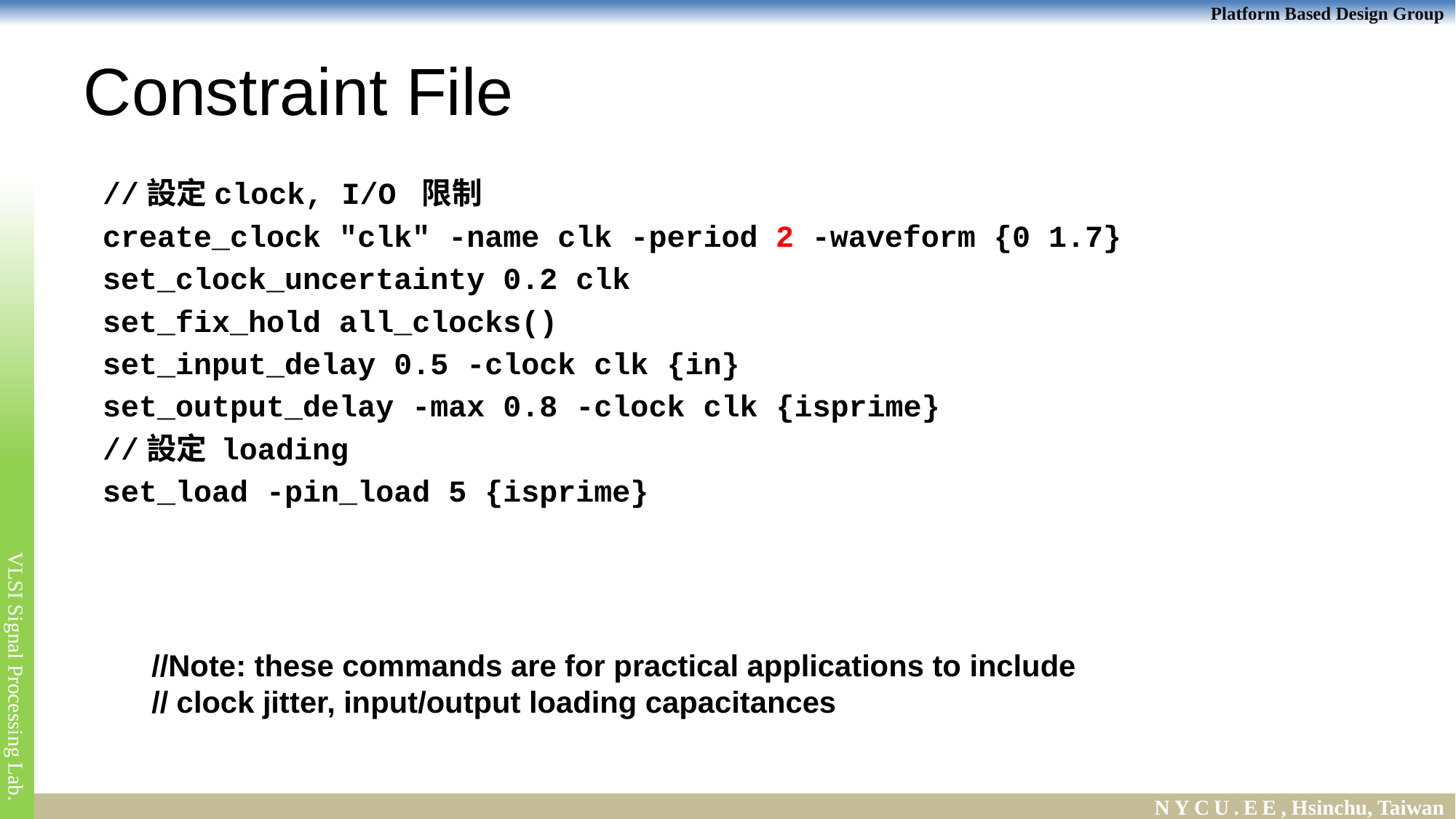

# Constraint File
//設定clock, I/O 限制
create_clock "clk" -name clk -period 2 -waveform {0 1.7}
set_clock_uncertainty 0.2 clk
set_fix_hold all_clocks()
set_input_delay 0.5 -clock clk {in}
set_output_delay -max 0.8 -clock clk {isprime}
//設定 loading
set_load -pin_load 5 {isprime}

//Note: these commands are for practical applications to include
// clock jitter, input/output loading capacitances